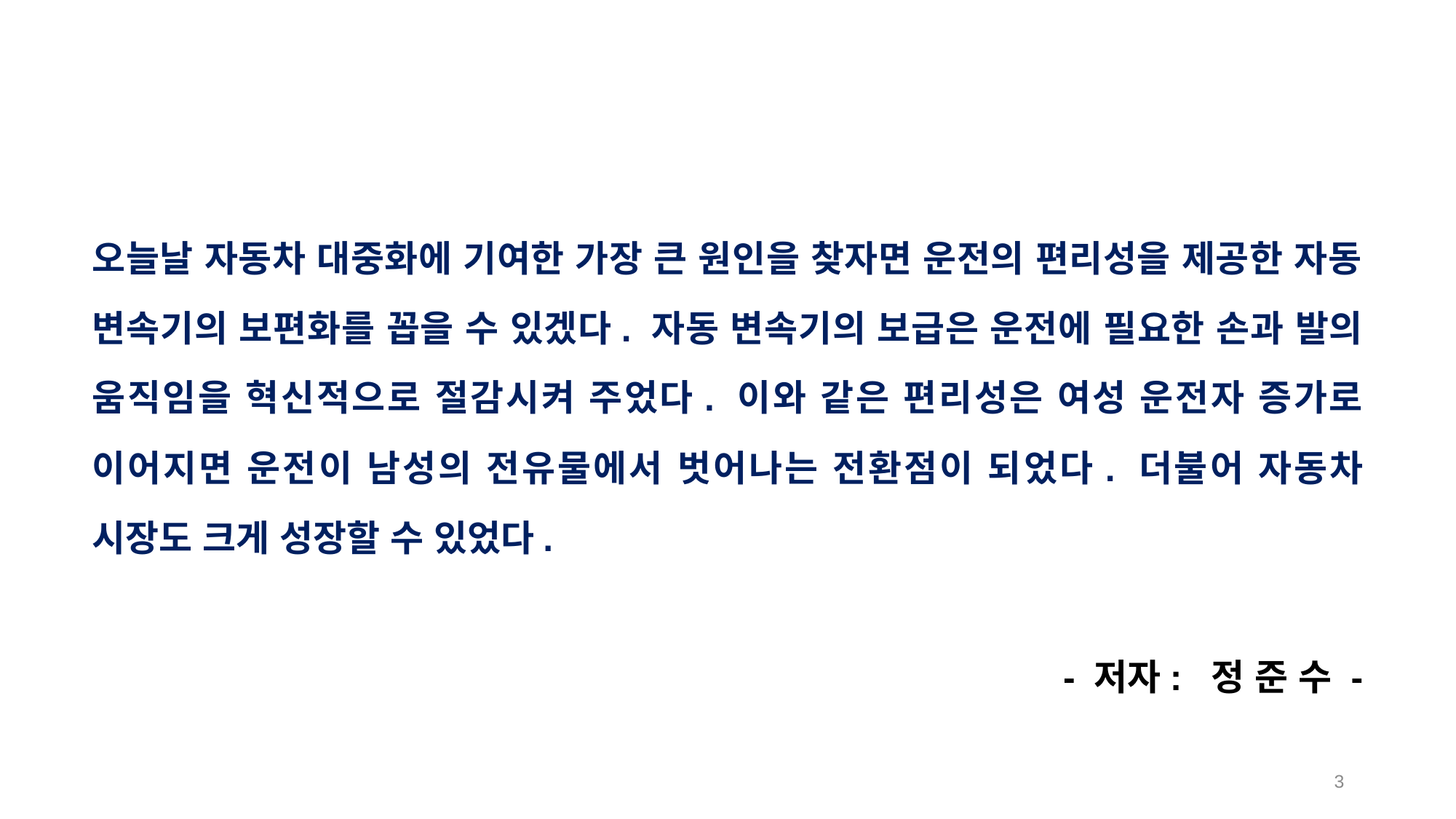

오늘날 자동차 대중화에 기여한 가장 큰 원인을 찾자면 운전의 편리성을 제공한 자동 변속기의 보편화를 꼽을 수 있겠다. 자동 변속기의 보급은 운전에 필요한 손과 발의 움직임을 혁신적으로 절감시켜 주었다. 이와 같은 편리성은 여성 운전자 증가로 이어지면 운전이 남성의 전유물에서 벗어나는 전환점이 되었다. 더불어 자동차 시장도 크게 성장할 수 있었다.

- 저자:  정 준 수 -
3